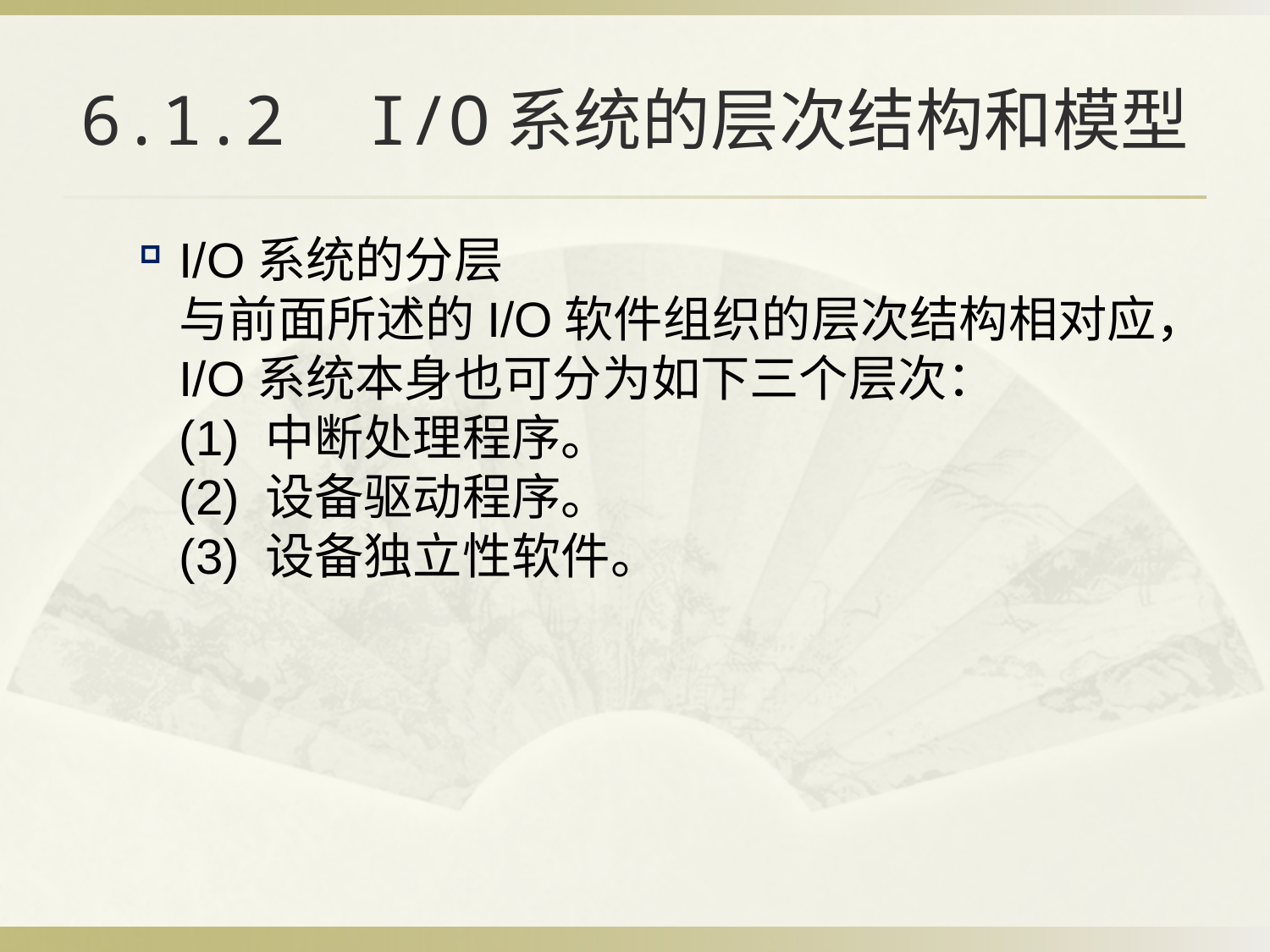

# 6.1.2  I/O系统的层次结构和模型
I/O系统的分层
与前面所述的I/O软件组织的层次结构相对应，I/O系统本身也可分为如下三个层次：
(1) 中断处理程序。
(2) 设备驱动程序。
(3) 设备独立性软件。
11